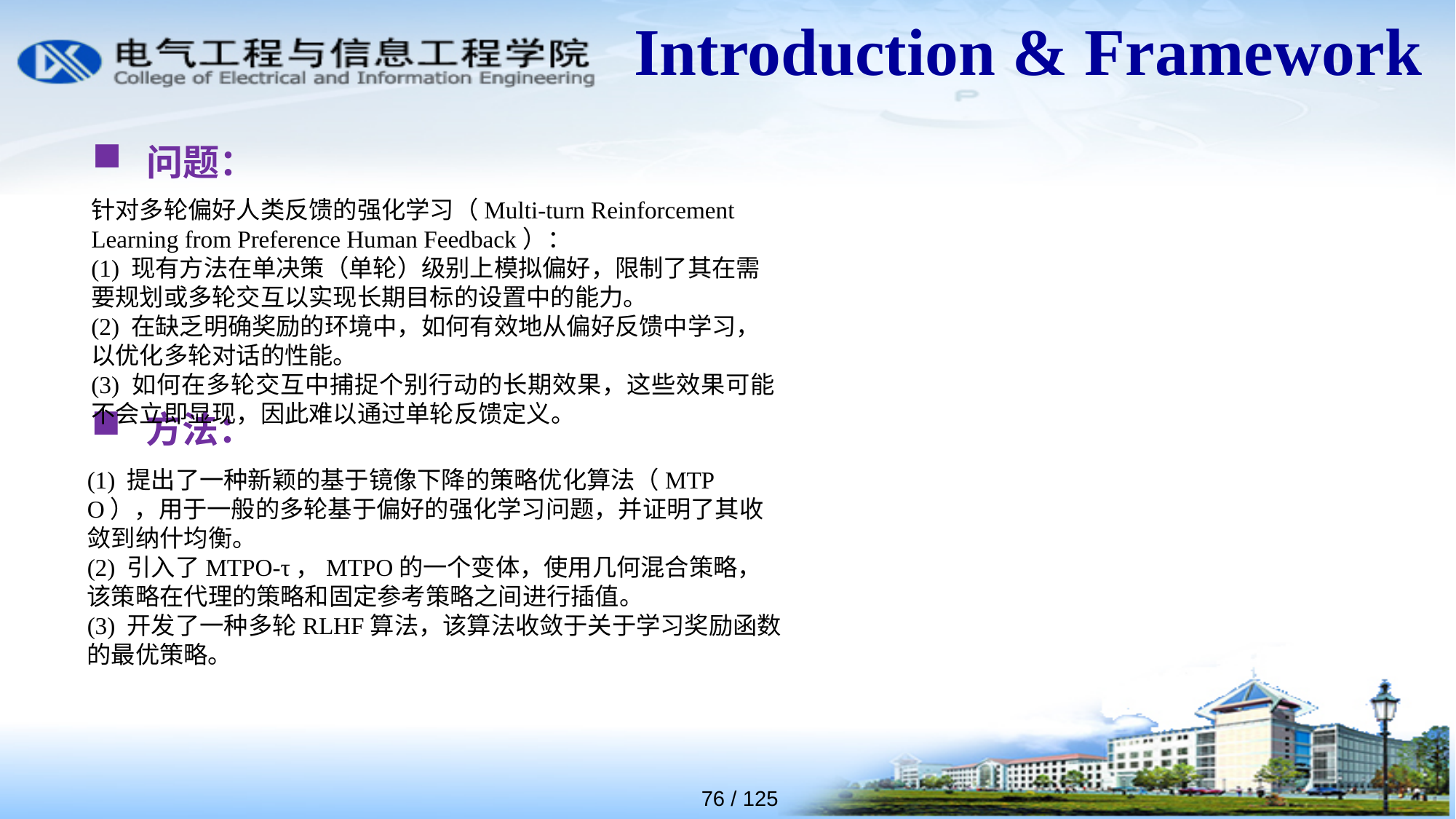

Introduction & Framework
问题：
针对多轮偏好人类反馈的强化学习（Multi-turn Reinforcement Learning from Preference Human Feedback）：
(1) 现有方法在单决策（单轮）级别上模拟偏好，限制了其在需要规划或多轮交互以实现长期目标的设置中的能力。
(2) 在缺乏明确奖励的环境中，如何有效地从偏好反馈中学习，以优化多轮对话的性能。
(3) 如何在多轮交互中捕捉个别行动的长期效果，这些效果可能不会立即显现，因此难以通过单轮反馈定义。
方法：
(1) 提出了一种新颖的基于镜像下降的策略优化算法（MTPO），用于一般的多轮基于偏好的强化学习问题，并证明了其收敛到纳什均衡。
(2) 引入了MTPO-τ，MTPO的一个变体，使用几何混合策略，该策略在代理的策略和固定参考策略之间进行插值。
(3) 开发了一种多轮RLHF算法，该算法收敛于关于学习奖励函数的最优策略。
76 / 125